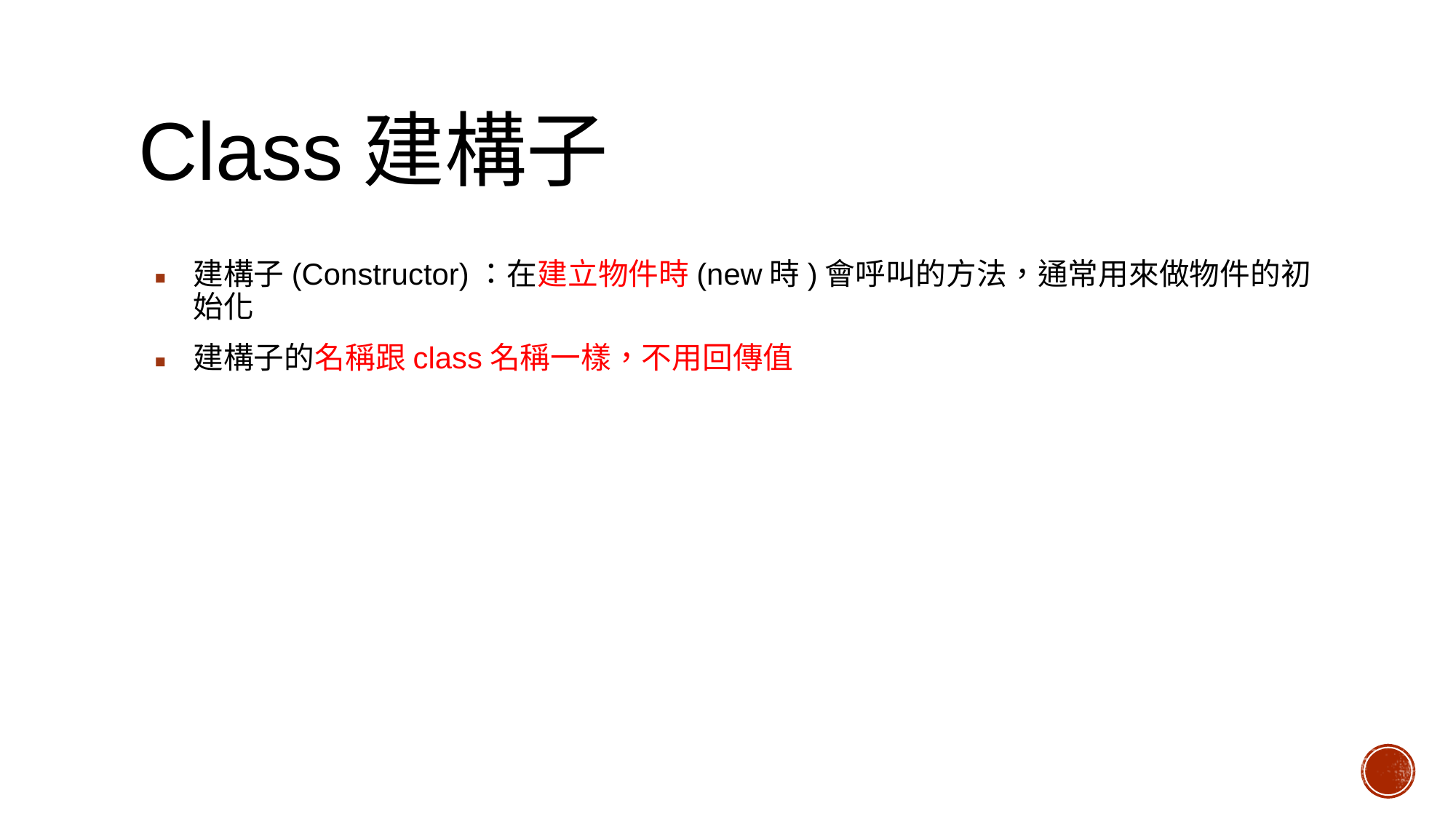

# Class建構子
建構子(Constructor)：在建立物件時(new時)會呼叫的方法，通常用來做物件的初始化
建構子的名稱跟class名稱一樣，不用回傳值